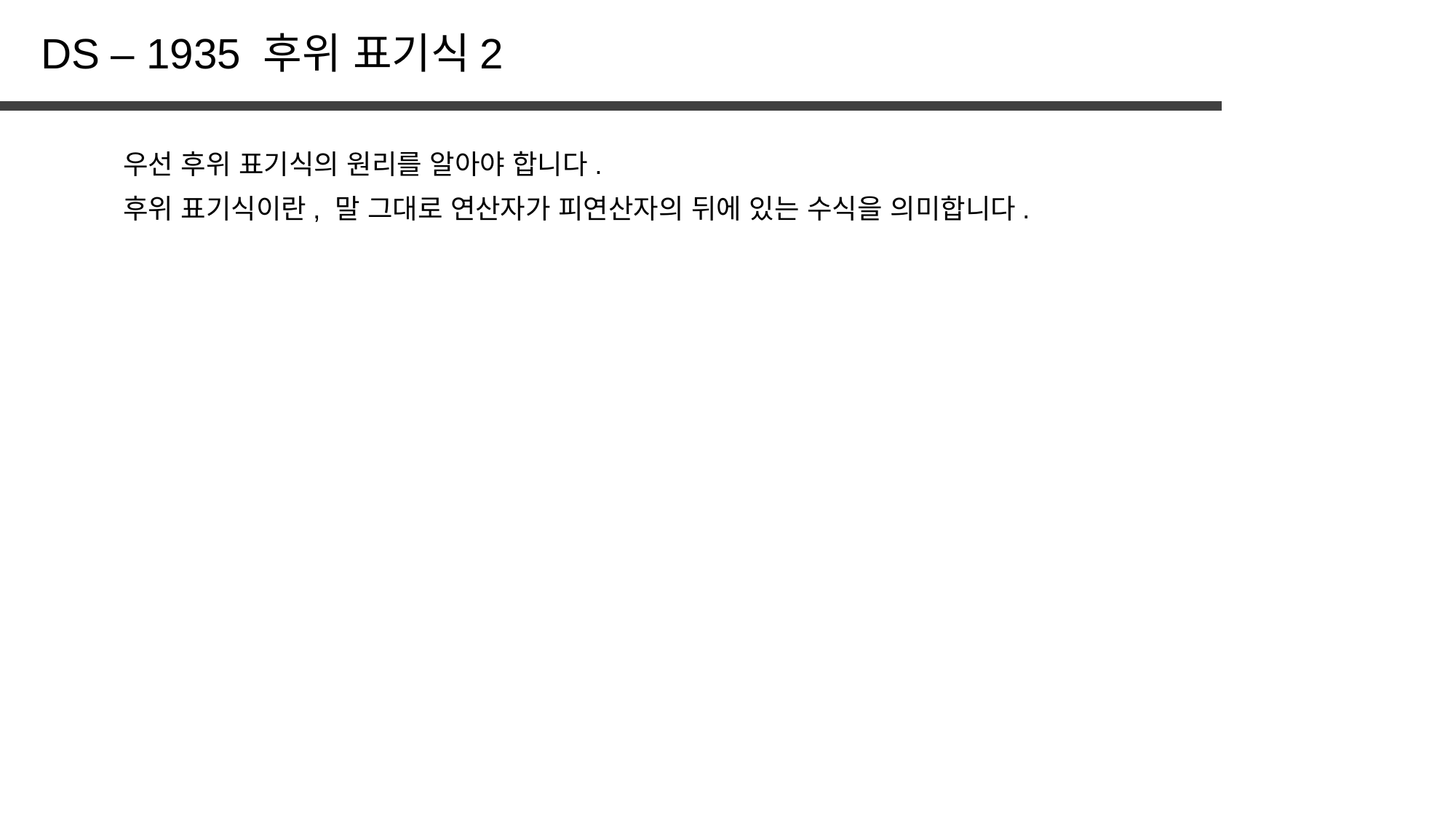

DS – 1935 후위 표기식2
우선 후위 표기식의 원리를 알아야 합니다.
후위 표기식이란, 말 그대로 연산자가 피연산자의 뒤에 있는 수식을 의미합니다.